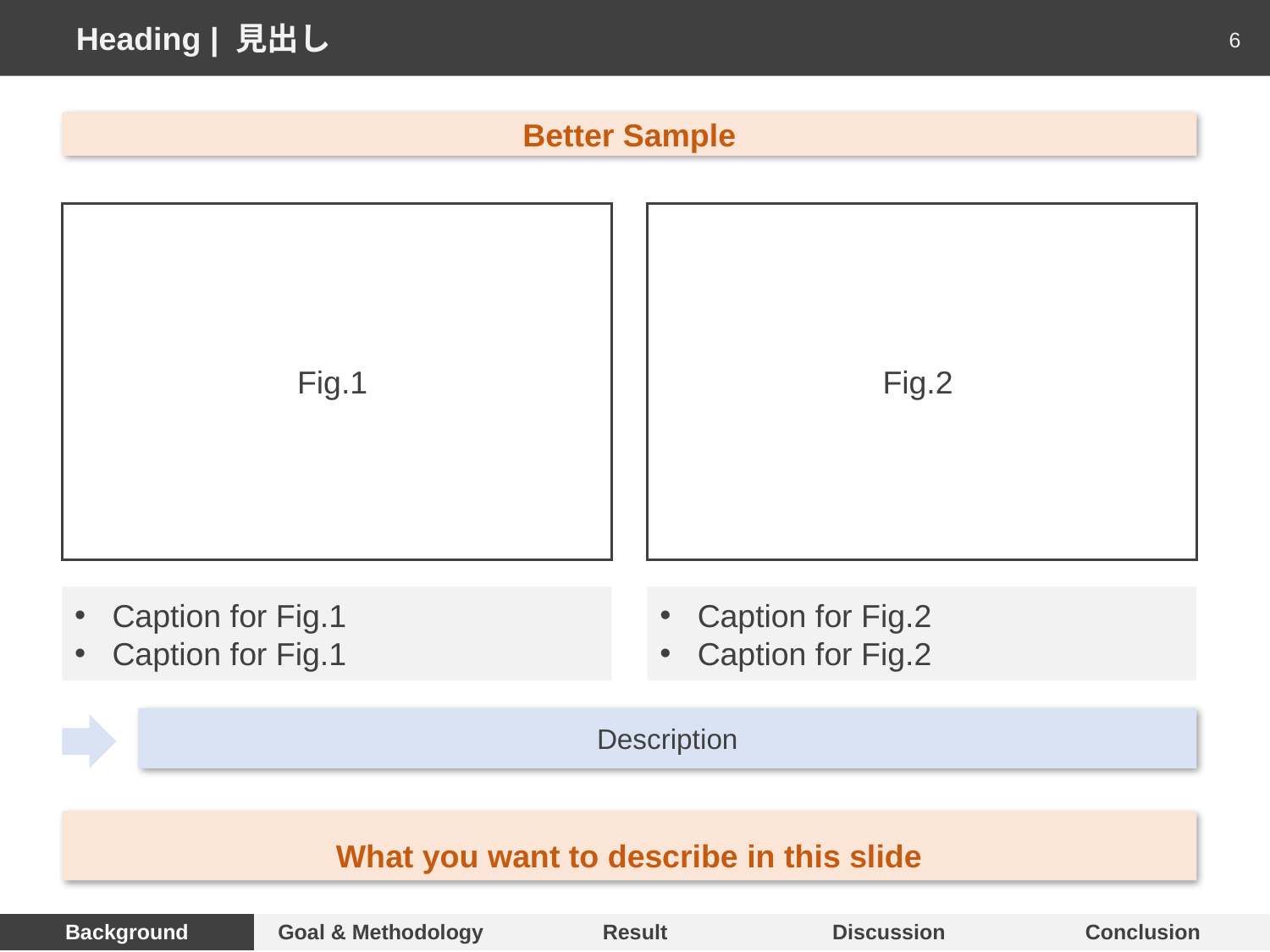

Heading | 見出し
6
Better Sample
Fig.1
Fig.2
Caption for Fig.1
Caption for Fig.1
Caption for Fig.2
Caption for Fig.2
Description

What you want to describe in this slide
| Background | Goal & Methodology | Result | Discussion | Conclusion |
| --- | --- | --- | --- | --- |